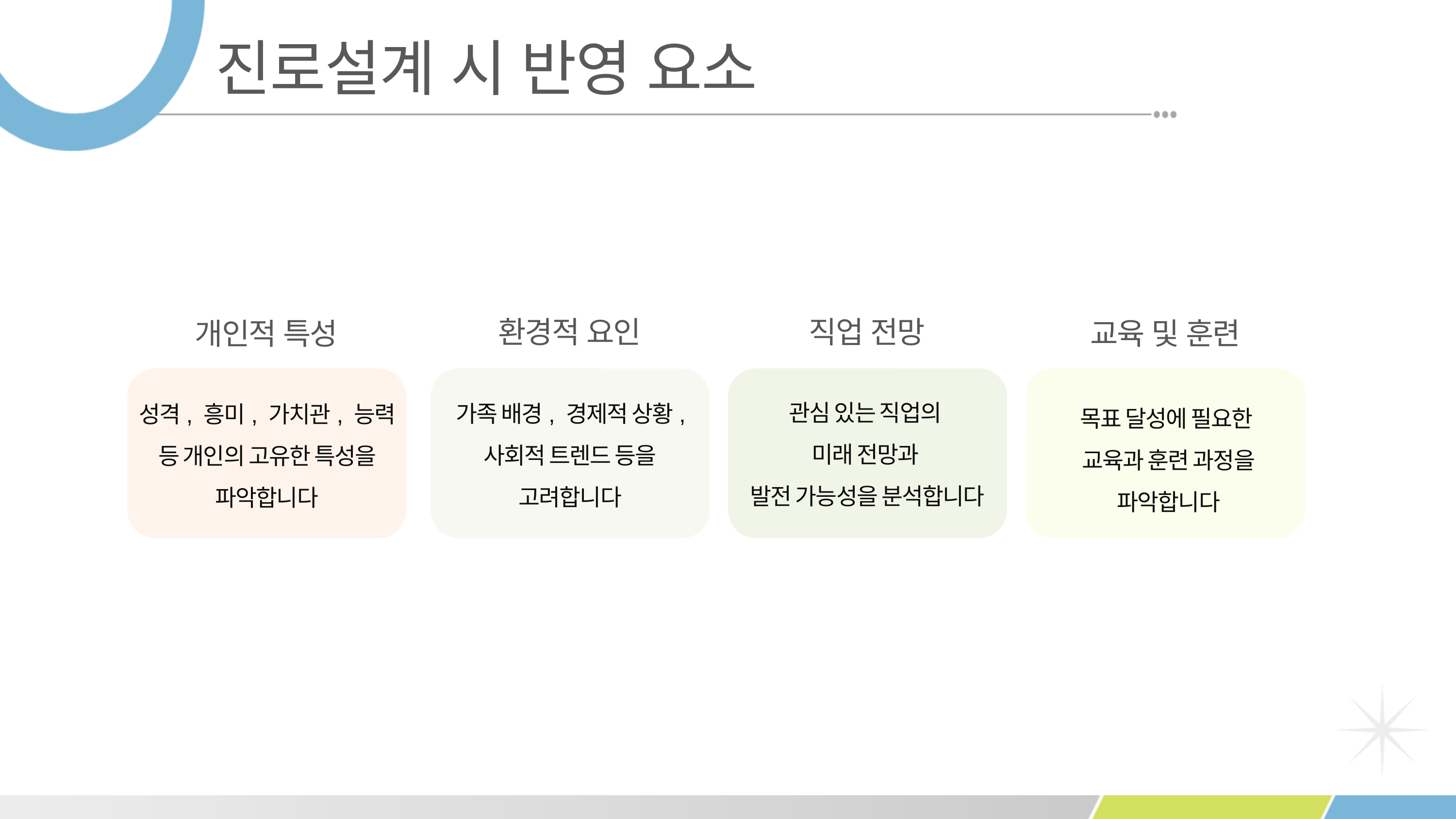

진로설계 시 반영 요소
교육 및 훈련
환경적 요인
직업 전망
개인적 특성

관심 있는 직업의
미래 전망과
발전 가능성을 분석합니다
가족 배경, 경제적 상황, 사회적 트렌드 등을
고려합니다
성격, 흥미, 가치관, 능력 등 개인의 고유한 특성을 파악합니다
목표 달성에 필요한
교육과 훈련 과정을
파악합니다